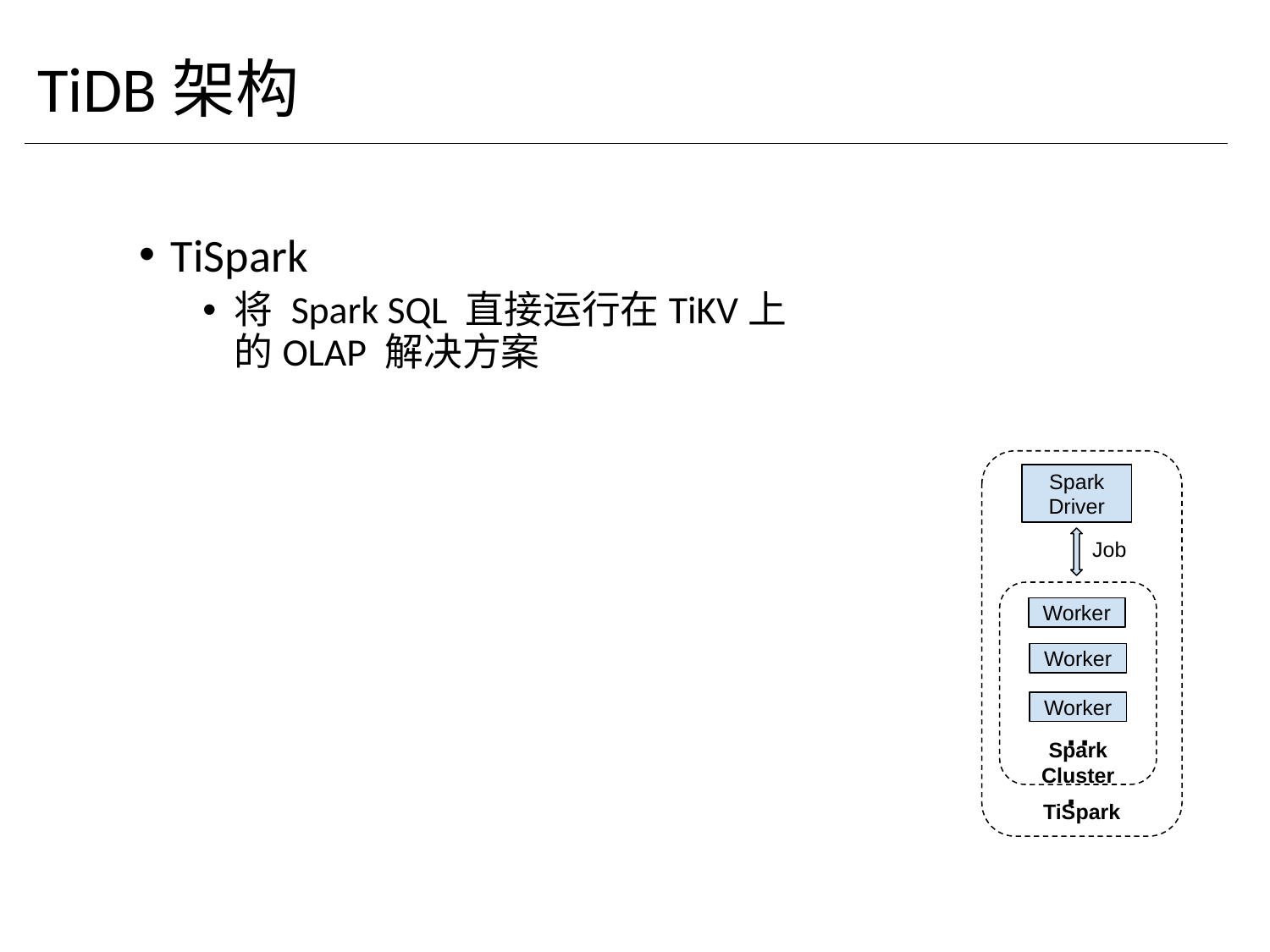

# TiDB架构
TiSpark
将 Spark SQL 直接运行在TiKV上的OLAP 解决方案

Spark Driver
Job

Worker
Worker
...
Worker
Spark Cluster
TiSpark